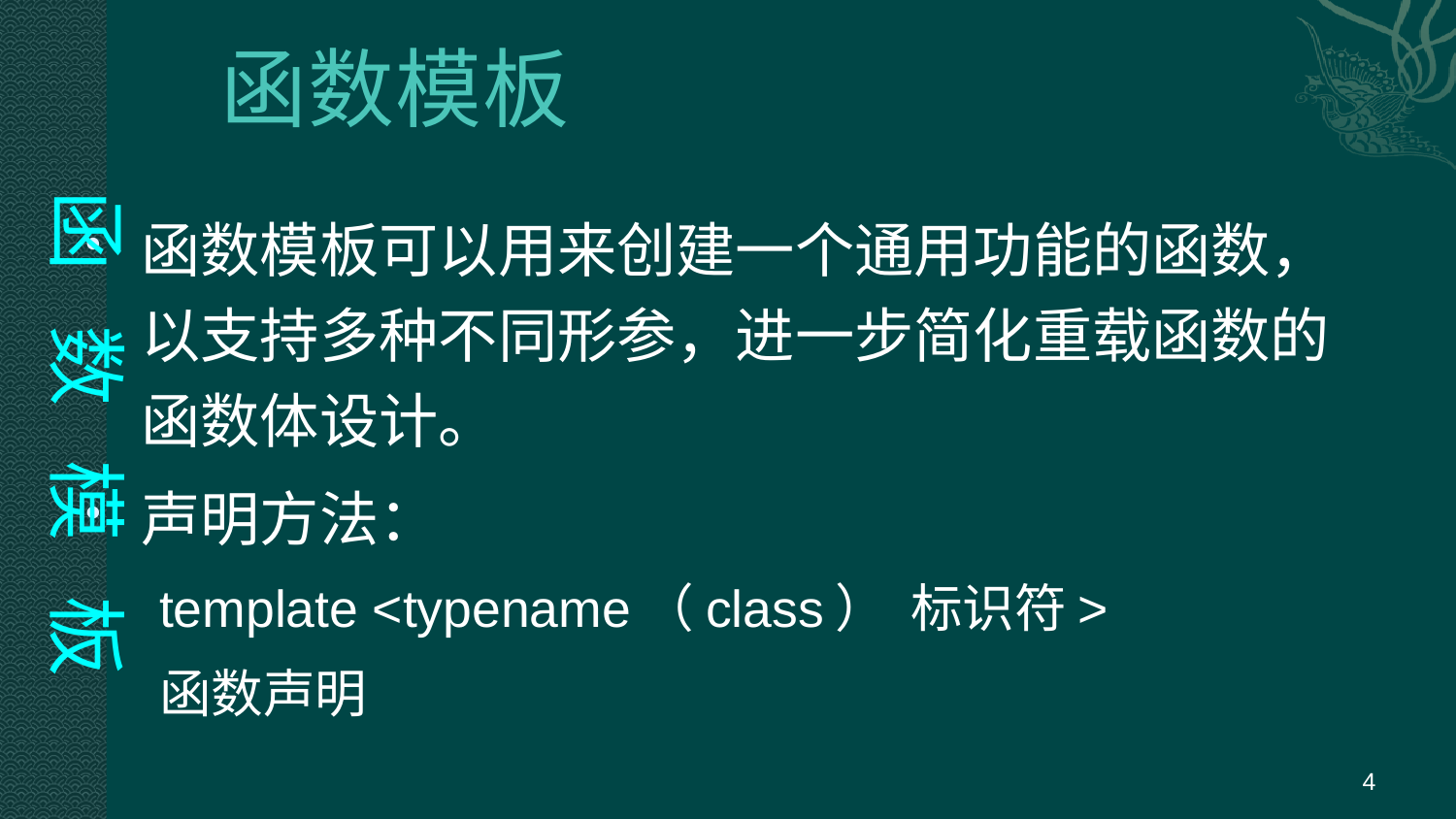

# 函数模板
     函   数   模   板
函数模板可以用来创建一个通用功能的函数，以支持多种不同形参，进一步简化重载函数的函数体设计。
声明方法：
template <typename（class）  标识符>
函数声明
4